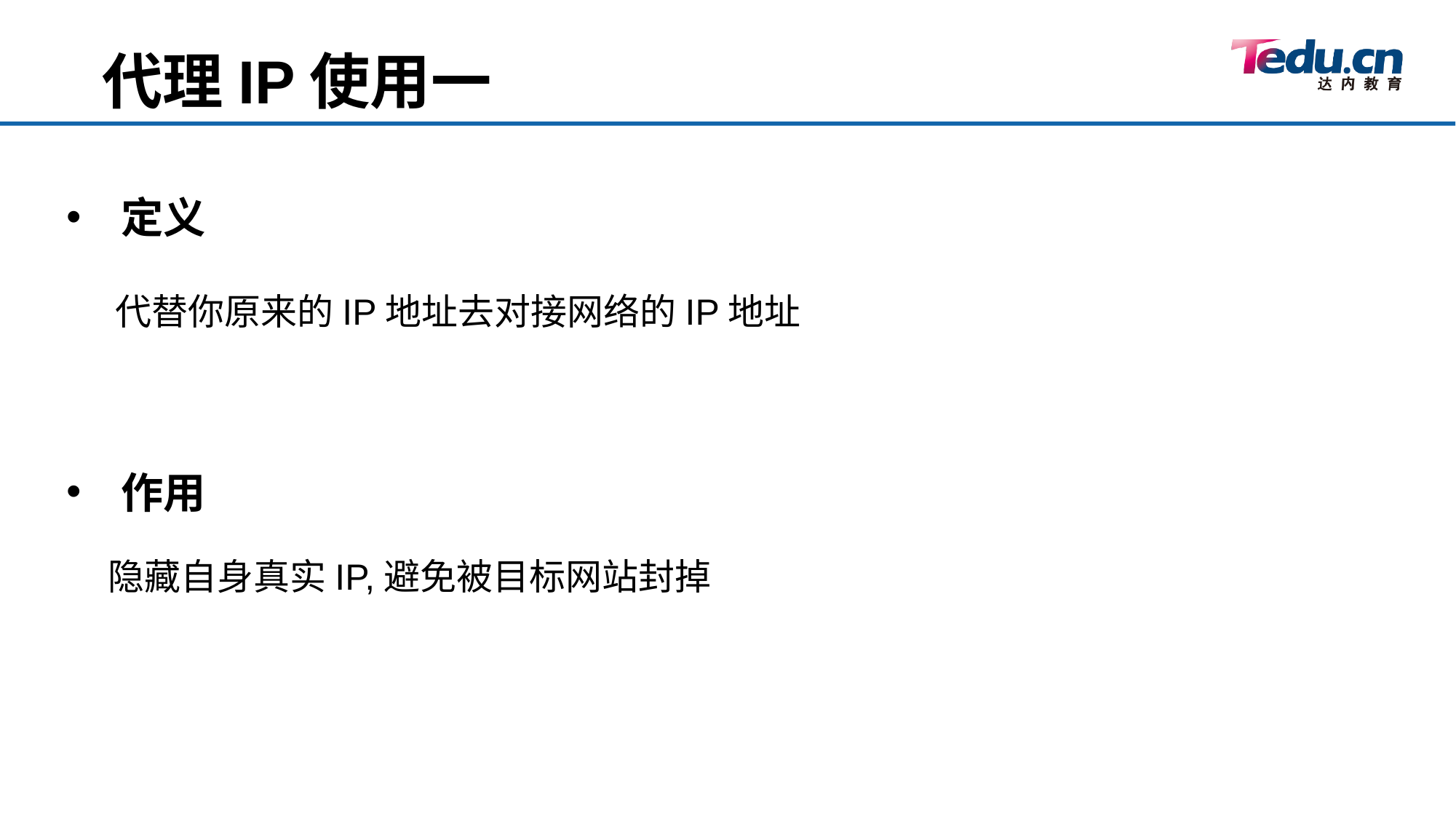

代理IP使用一
定义
    代替你原来的IP地址去对接网络的IP地址

作用
    隐藏自身真实IP,避免被目标网站封掉